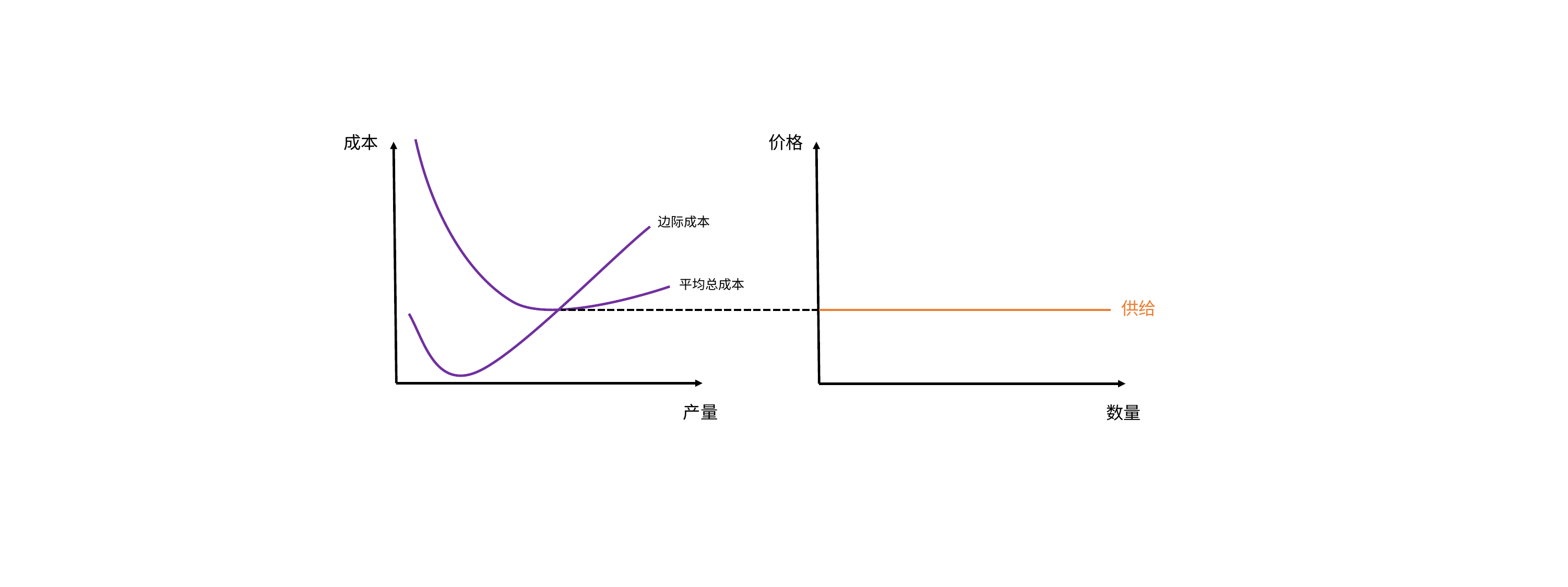

成本
产量
价格
供给
数量

边际成本

平均总成本